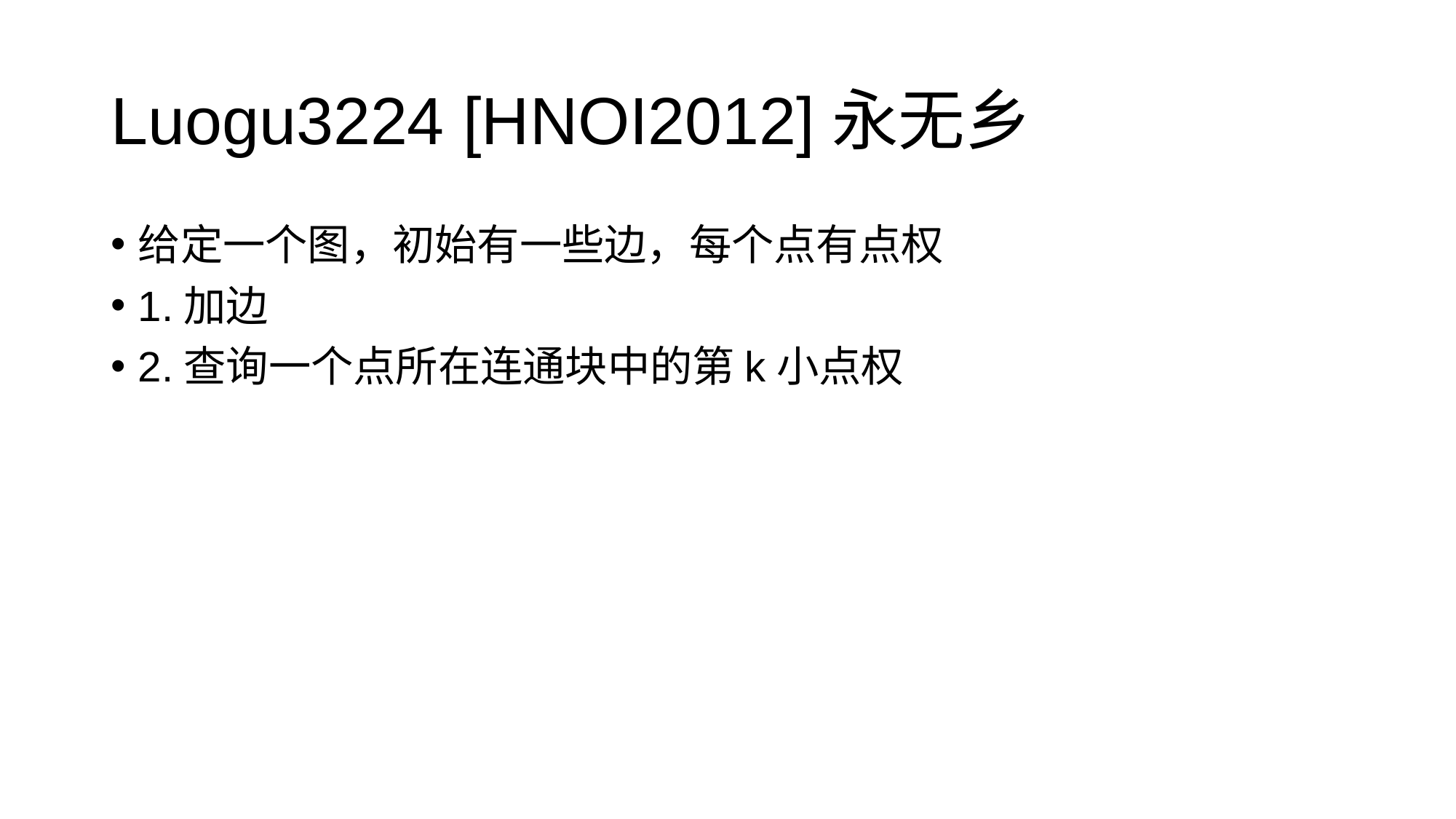

# Luogu3224 [HNOI2012]永无乡
给定一个图，初始有一些边，每个点有点权
1.加边
2.查询一个点所在连通块中的第k小点权